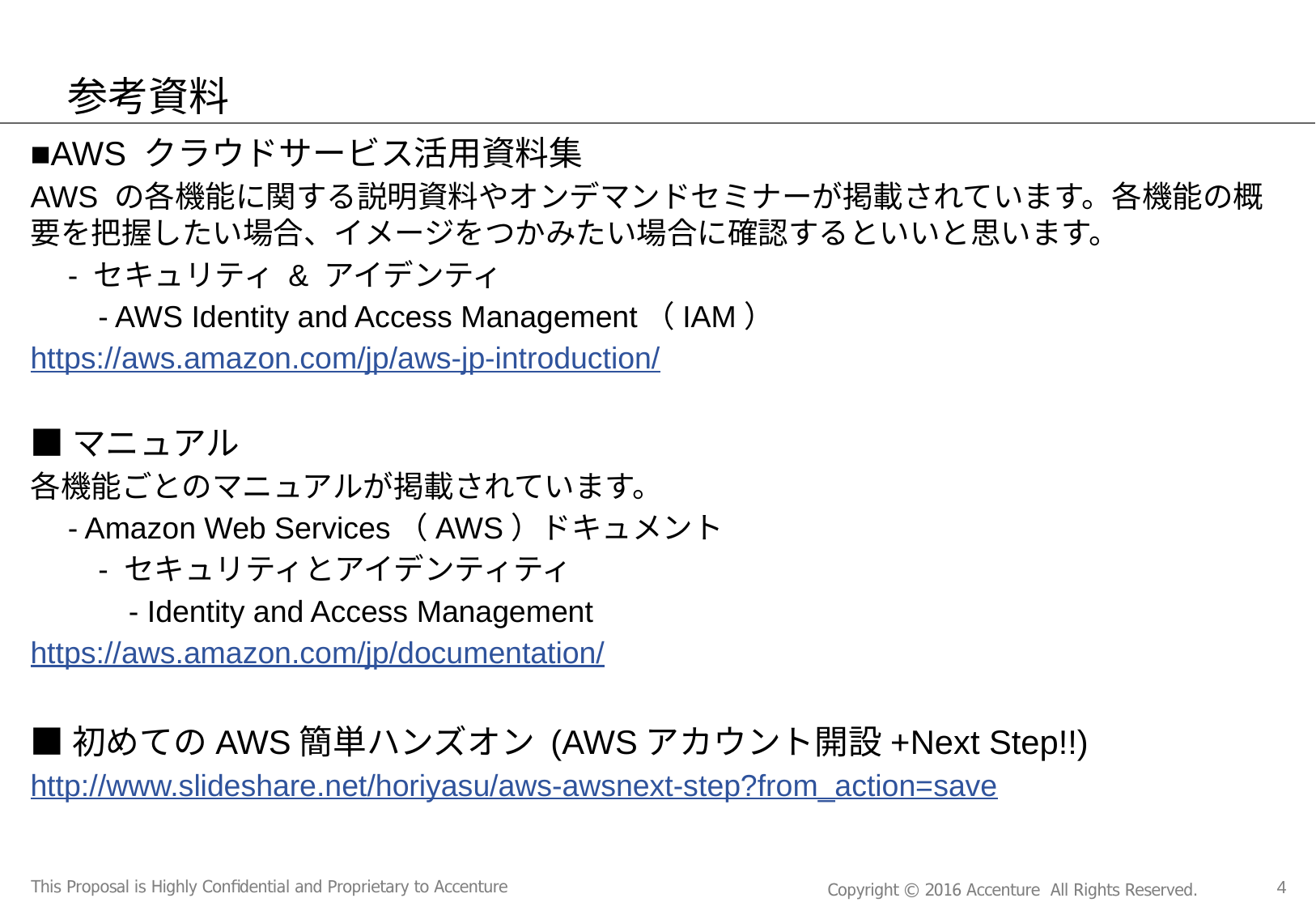

# 参考資料
■AWS クラウドサービス活用資料集
AWS の各機能に関する説明資料やオンデマンドセミナーが掲載されています。各機能の概要を把握したい場合、イメージをつかみたい場合に確認するといいと思います。
　- セキュリティ & アイデンティ
　　- AWS Identity and Access Management（IAM）
https://aws.amazon.com/jp/aws-jp-introduction/

■マニュアル
各機能ごとのマニュアルが掲載されています。
　- Amazon Web Services（AWS）ドキュメント
　　- セキュリティとアイデンティティ
　　　- Identity and Access Management
https://aws.amazon.com/jp/documentation/

■初めてのAWS簡単ハンズオン (AWSアカウント開設+Next Step!!)
http://www.slideshare.net/horiyasu/aws-awsnext-step?from_action=save